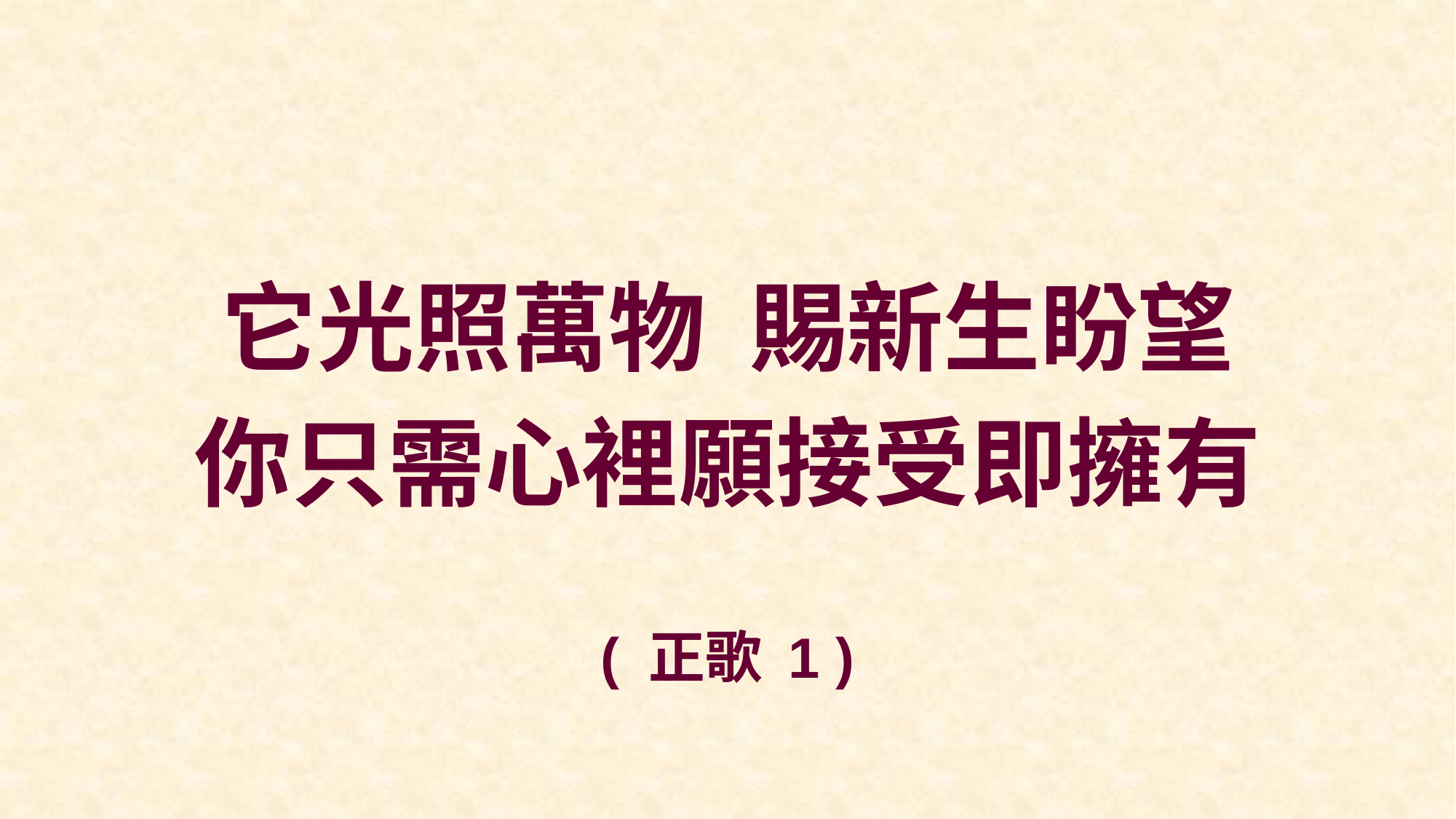

它光照萬物  賜新生盼望
你只需心裡願接受即擁有
( 正歌 1 )